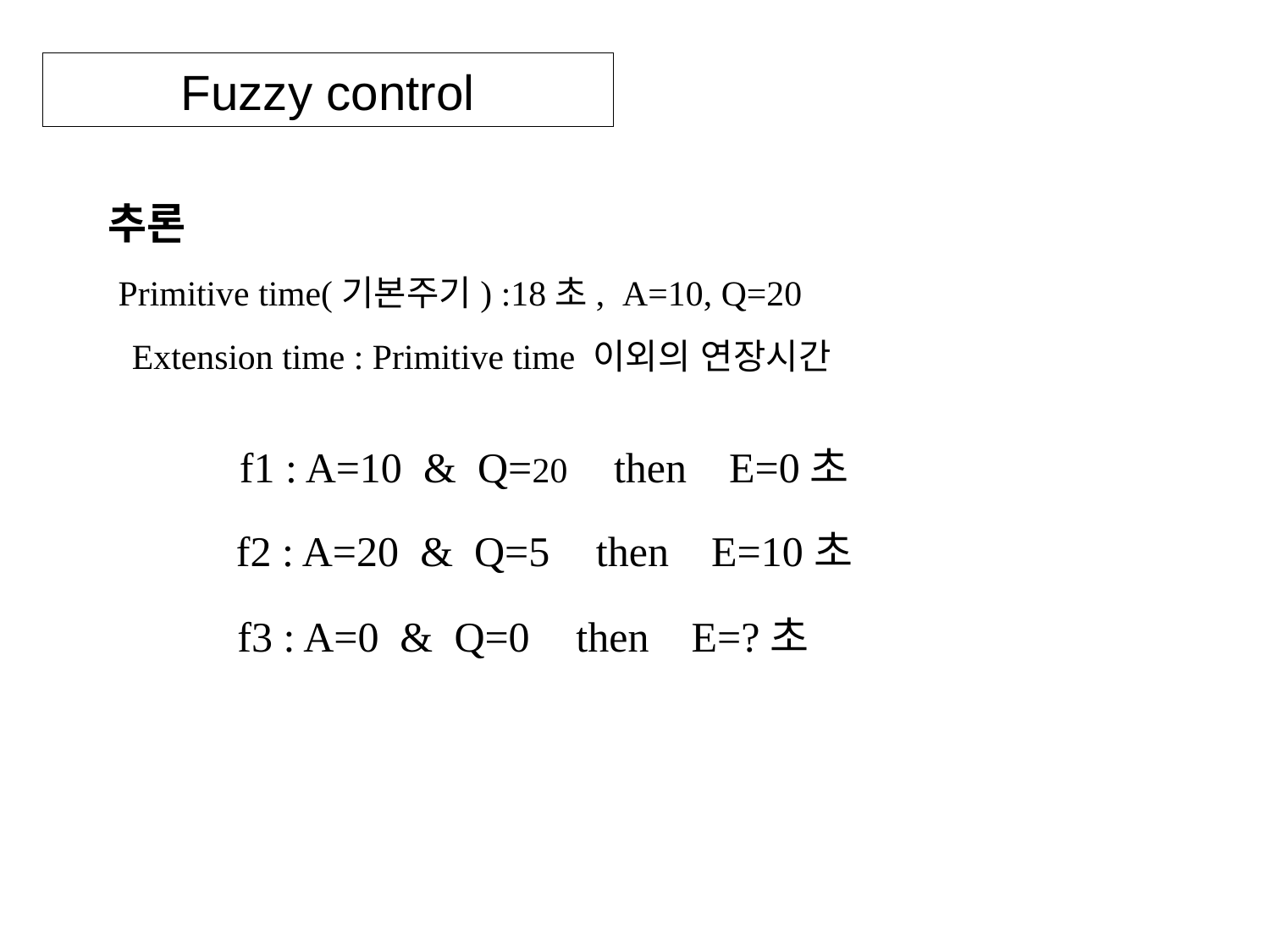

Fuzzy control
추론
Primitive time(기본주기) :18초,  A=10, Q=20
Extension time : Primitive time 이외의 연장시간
f1 : A=10  &  Q=20     then    E=0초
f2 : A=20  &  Q=5     then    E=10초
f3 : A=0  &  Q=0     then    E=?초